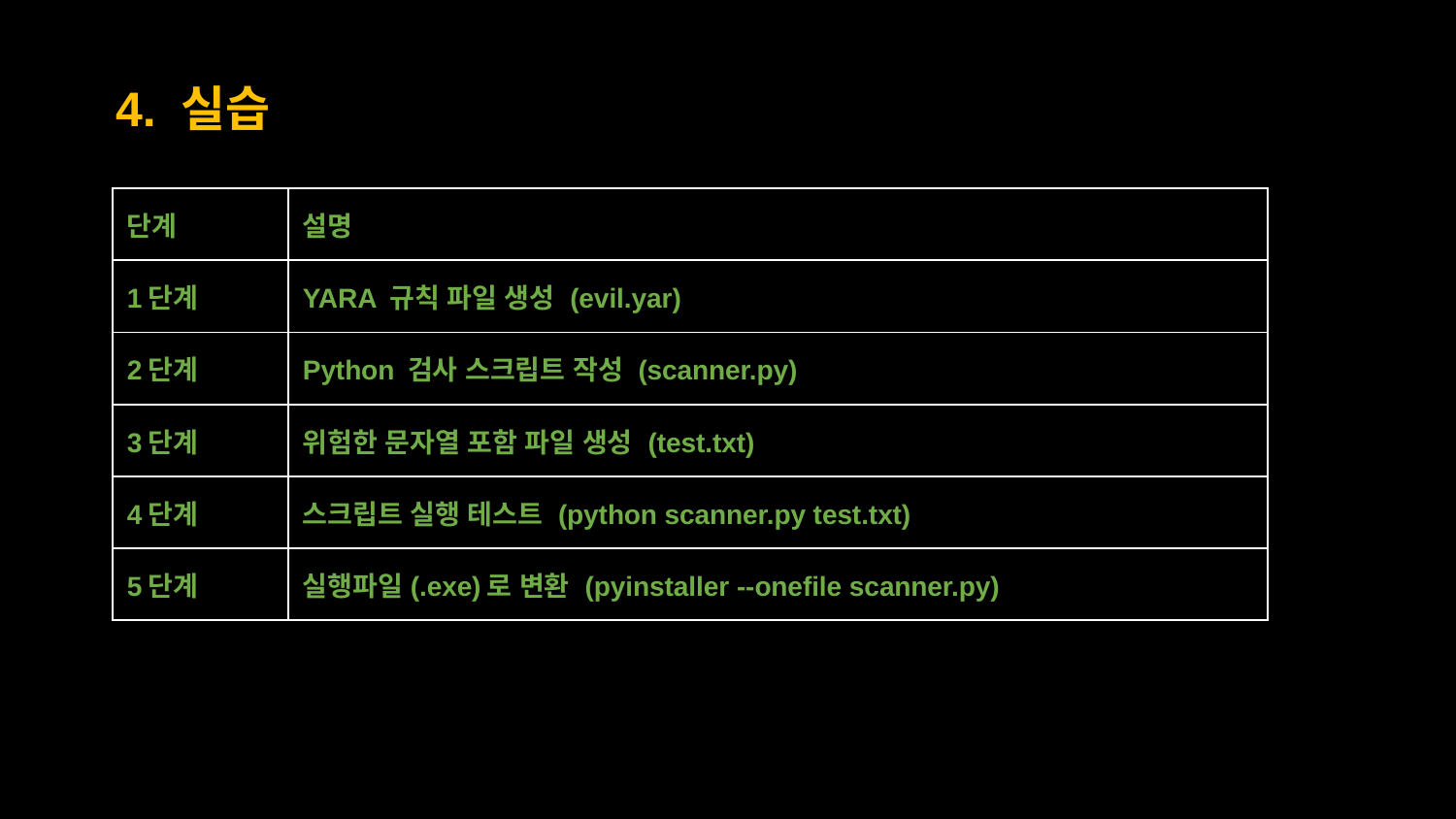

# 4. 실습
| 단계 | 설명 |
| --- | --- |
| 1단계 | YARA 규칙 파일 생성 (evil.yar) |
| 2단계 | Python 검사 스크립트 작성 (scanner.py) |
| 3단계 | 위험한 문자열 포함 파일 생성 (test.txt) |
| 4단계 | 스크립트 실행 테스트 (python scanner.py test.txt) |
| 5단계 | 실행파일(.exe)로 변환 (pyinstaller --onefile scanner.py) |